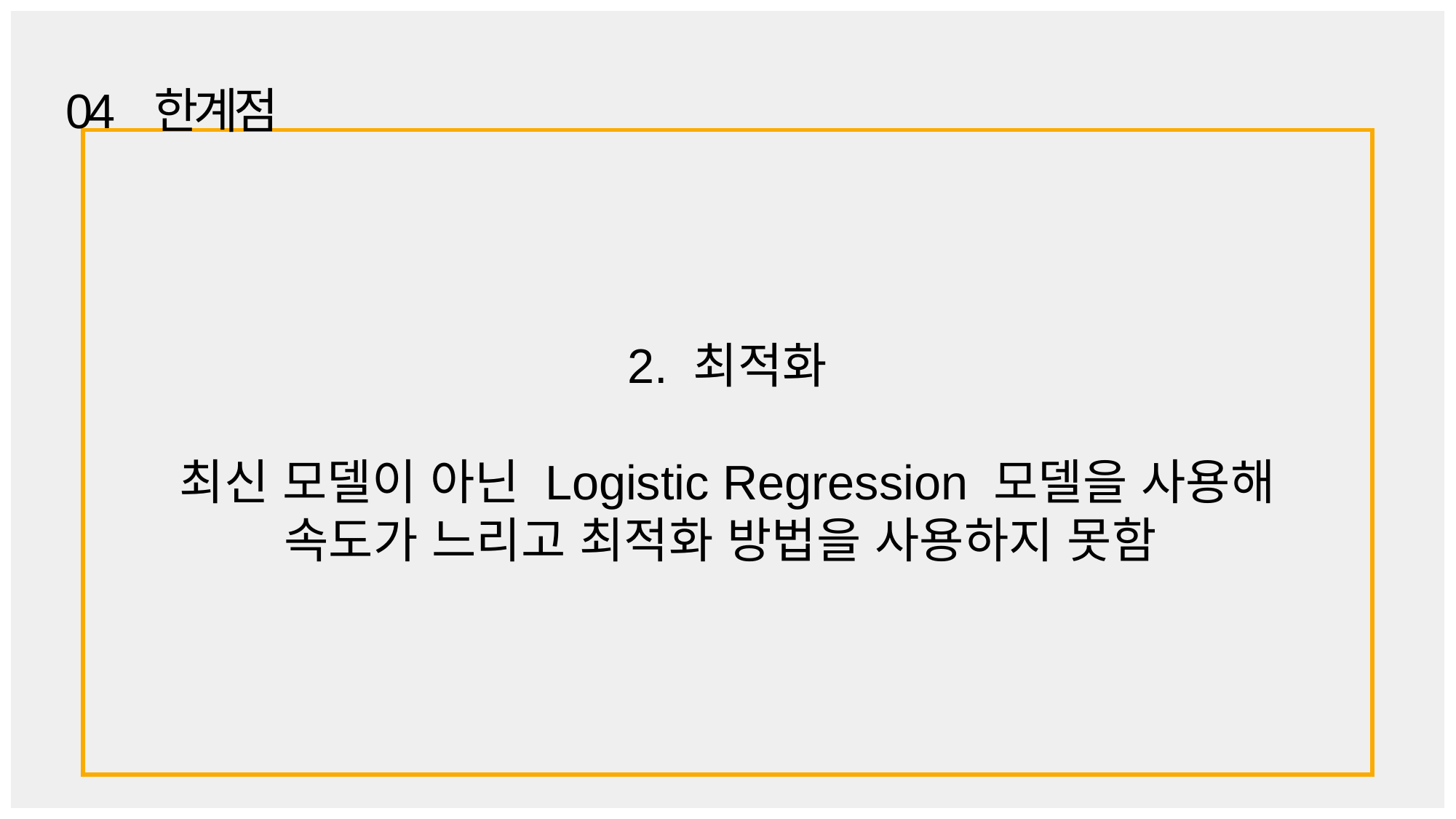

04   한계점

2. 최적화

최신 모델이 아닌 Logistic Regression 모델을 사용해
속도가 느리고 최적화 방법을 사용하지 못함